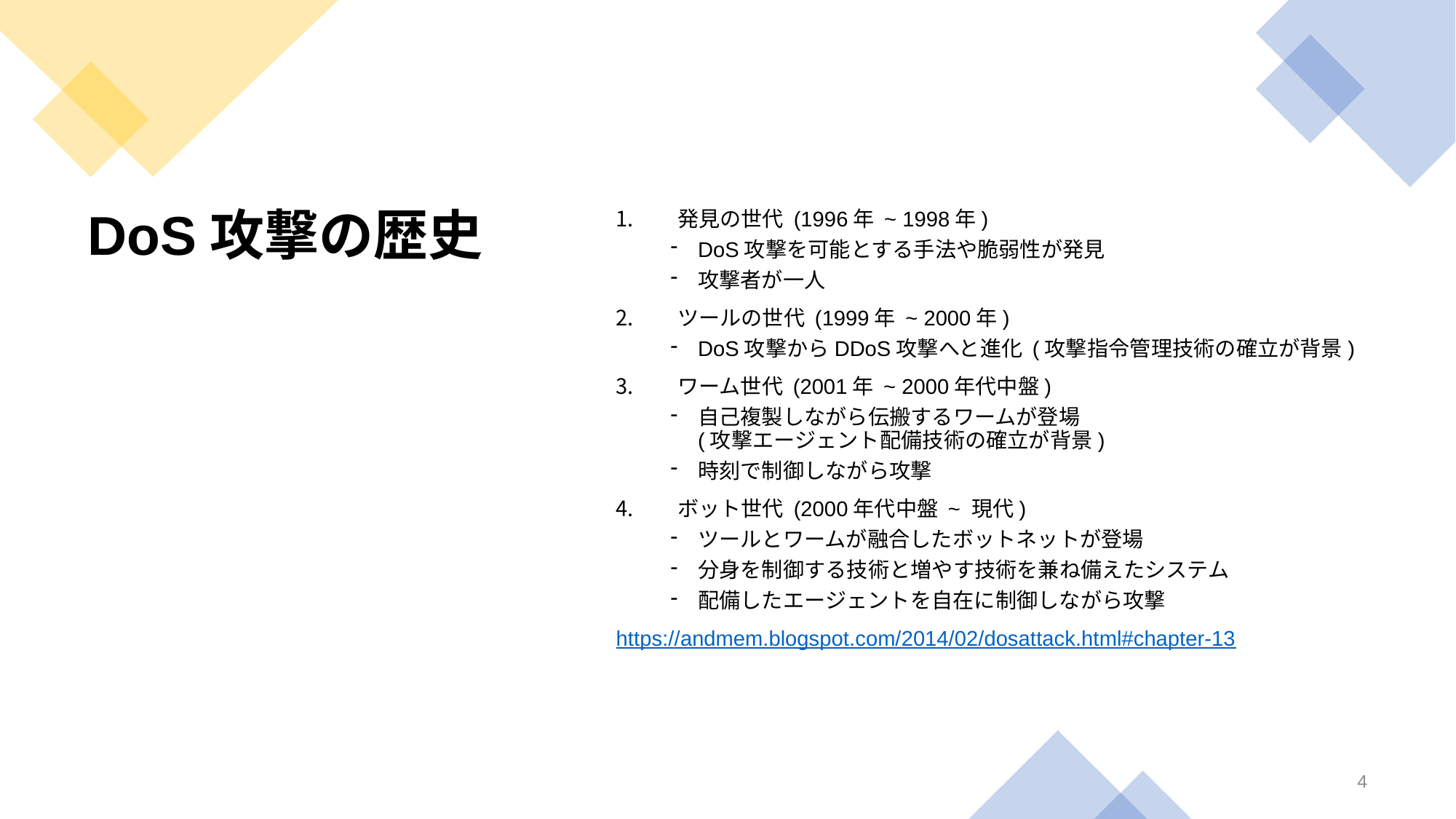

発見の世代 (1996年 ~ 1998年)
DoS攻撃を可能とする手法や脆弱性が発見
攻撃者が一人
ツールの世代 (1999年 ~ 2000年)
DoS攻撃からDDoS攻撃へと進化 (攻撃指令管理技術の確立が背景)
ワーム世代 (2001年 ~ 2000年代中盤)
自己複製しながら伝搬するワームが登場
(攻撃エージェント配備技術の確立が背景)
時刻で制御しながら攻撃
ボット世代 (2000年代中盤 ~ 現代)
ツールとワームが融合したボットネットが登場
分身を制御する技術と増やす技術を兼ね備えたシステム
配備したエージェントを自在に制御しながら攻撃
https://andmem.blogspot.com/2014/02/dosattack.html#chapter-13
# DoS攻撃の歴史

4